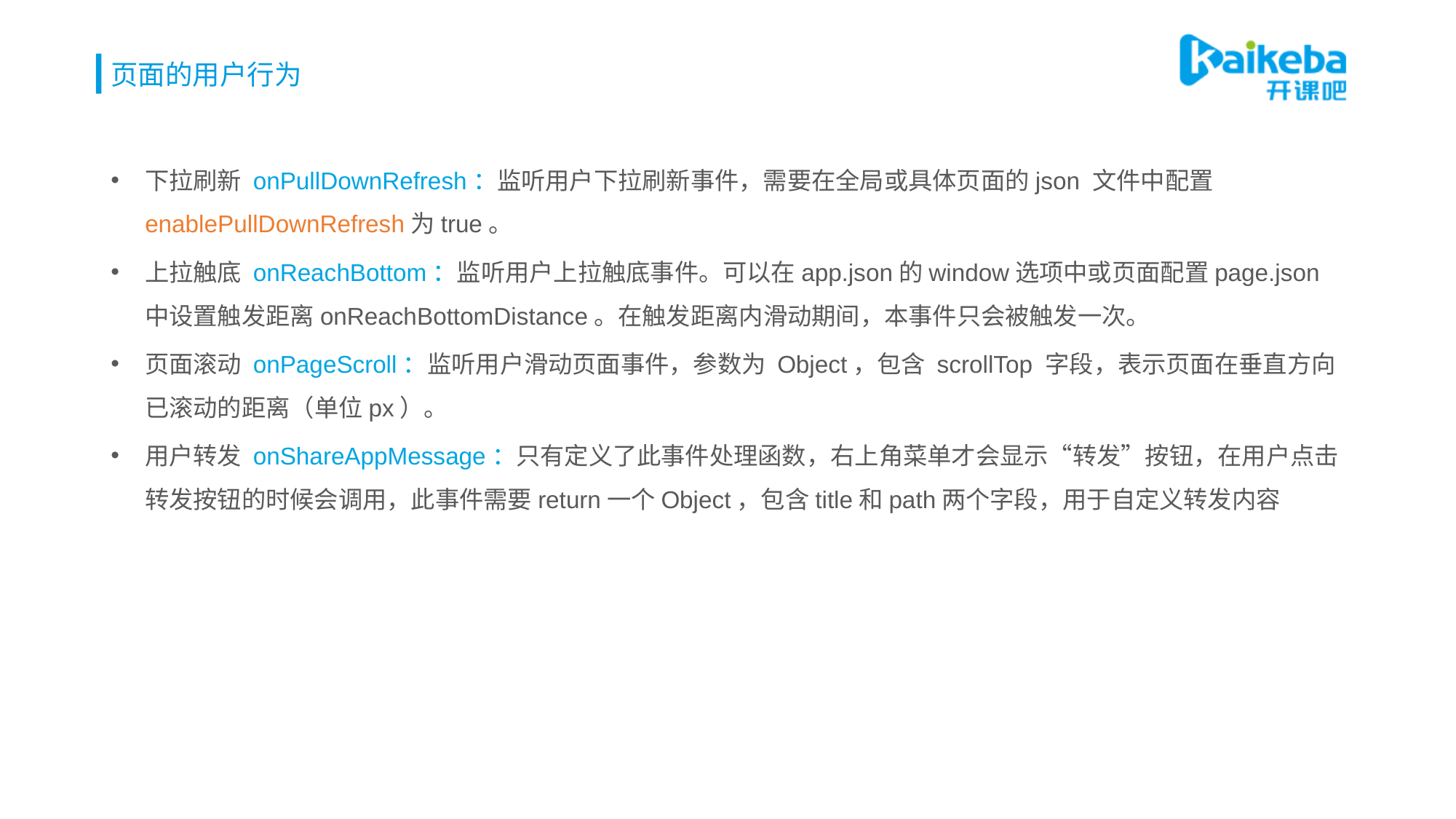

# 页面的用户行为
下拉刷新 onPullDownRefresh：监听用户下拉刷新事件，需要在全局或具体页面的json 文件中配置enablePullDownRefresh为true。
上拉触底 onReachBottom：监听用户上拉触底事件。可以在app.json的window选项中或页面配置page.json中设置触发距离onReachBottomDistance。在触发距离内滑动期间，本事件只会被触发一次。
页面滚动 onPageScroll：监听用户滑动页面事件，参数为 Object，包含 scrollTop 字段，表示页面在垂直方向已滚动的距离（单位px）。
用户转发 onShareAppMessage：只有定义了此事件处理函数，右上角菜单才会显示“转发”按钮，在用户点击转发按钮的时候会调用，此事件需要return一个Object，包含title和path两个字段，用于自定义转发内容